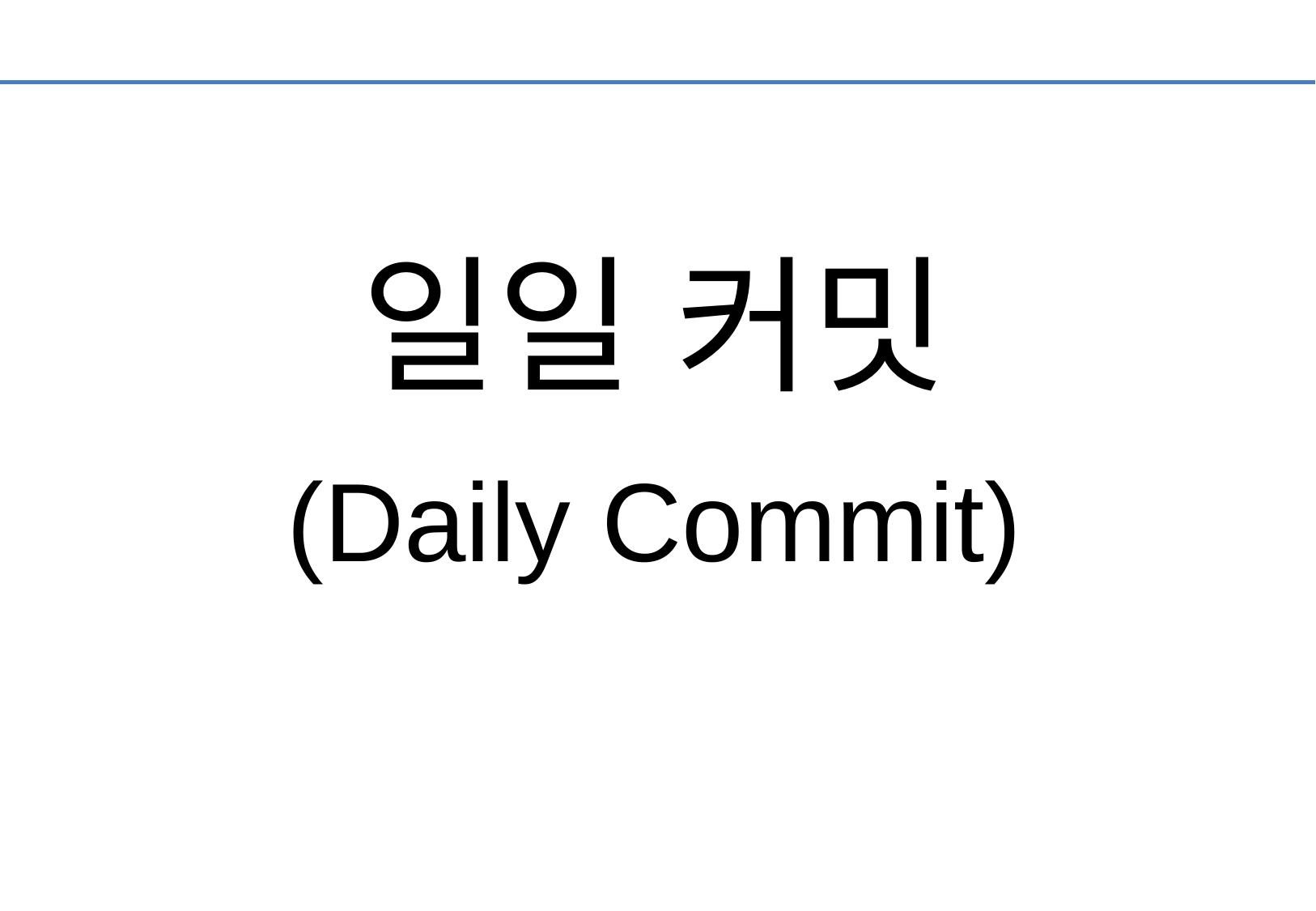

일일 커밋

(Daily Commit)

- 13 -